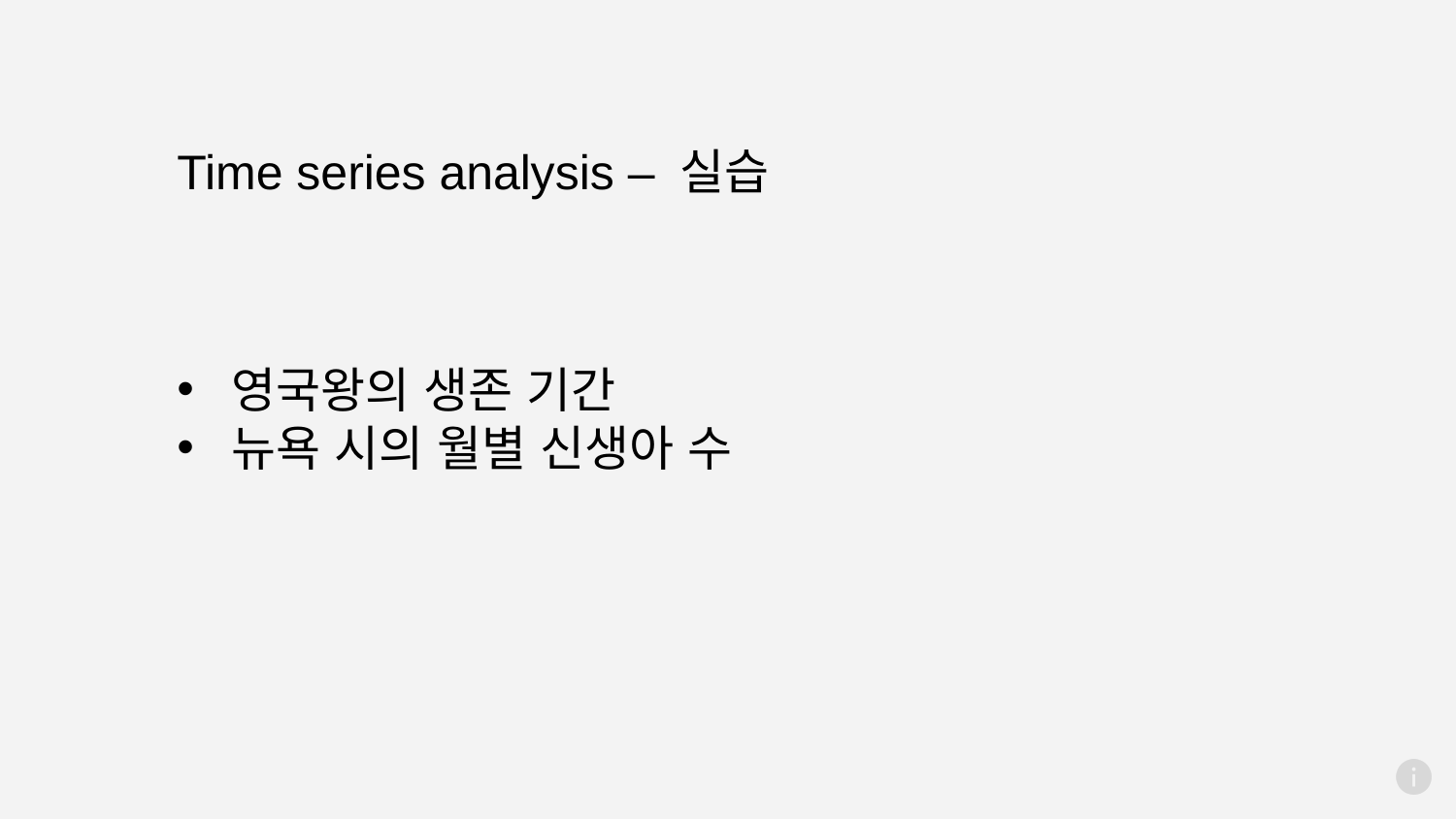

Time series analysis – 실습
영국왕의 생존 기간
뉴욕 시의 월별 신생아 수